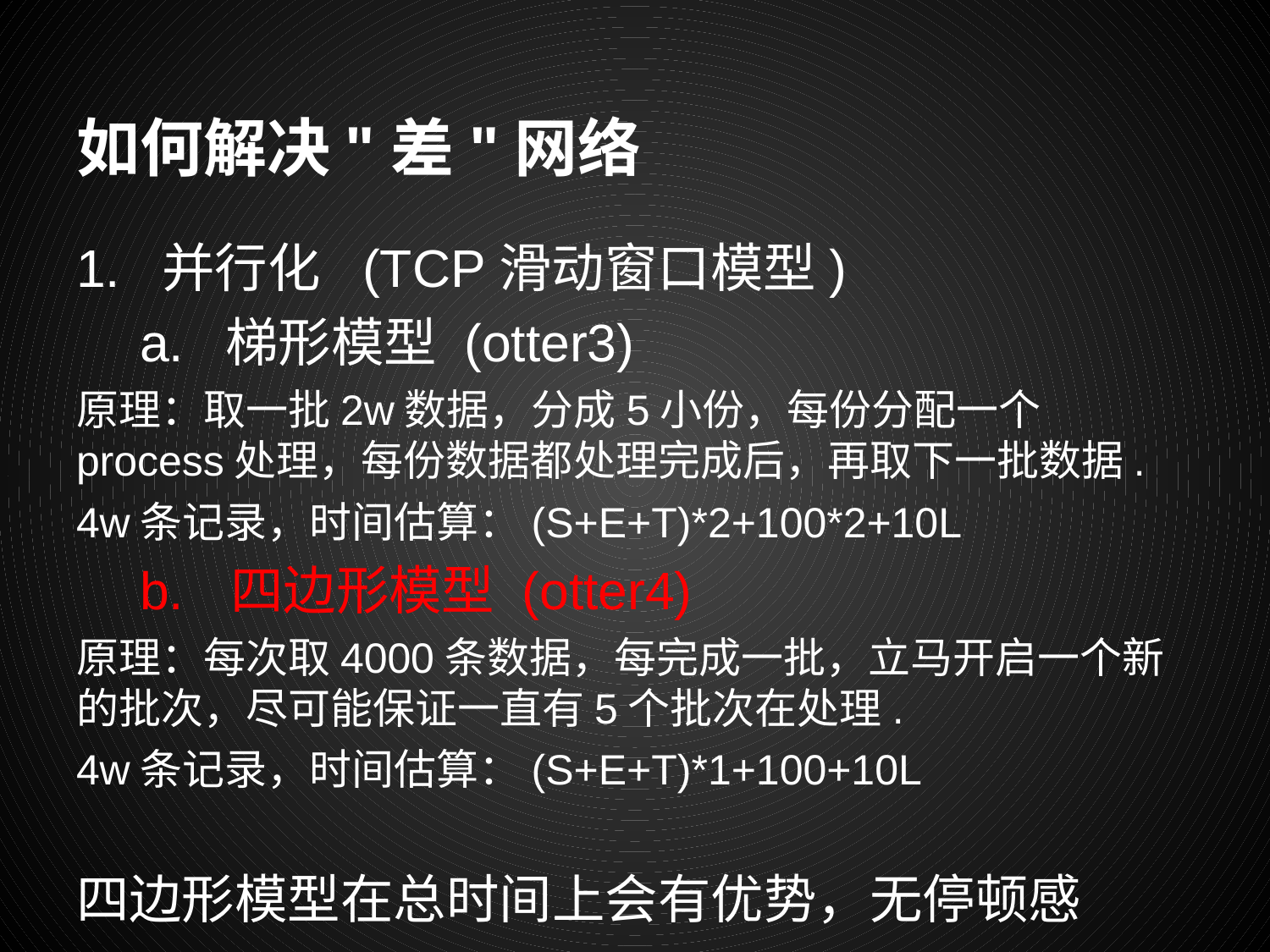

# 如何解决"差"网络
1.  并行化  (TCP滑动窗口模型)
a.  梯形模型 (otter3)
原理：取一批2w数据，分成5小份，每份分配一个process处理，每份数据都处理完成后，再取下一批数据.
4w条记录，时间估算：(S+E+T)*2+100*2+10L
b.	 四边形模型 (otter4)
原理：每次取4000条数据，每完成一批，立马开启一个新的批次，尽可能保证一直有5个批次在处理.
4w条记录，时间估算：(S+E+T)*1+100+10L

四边形模型在总时间上会有优势，无停顿感